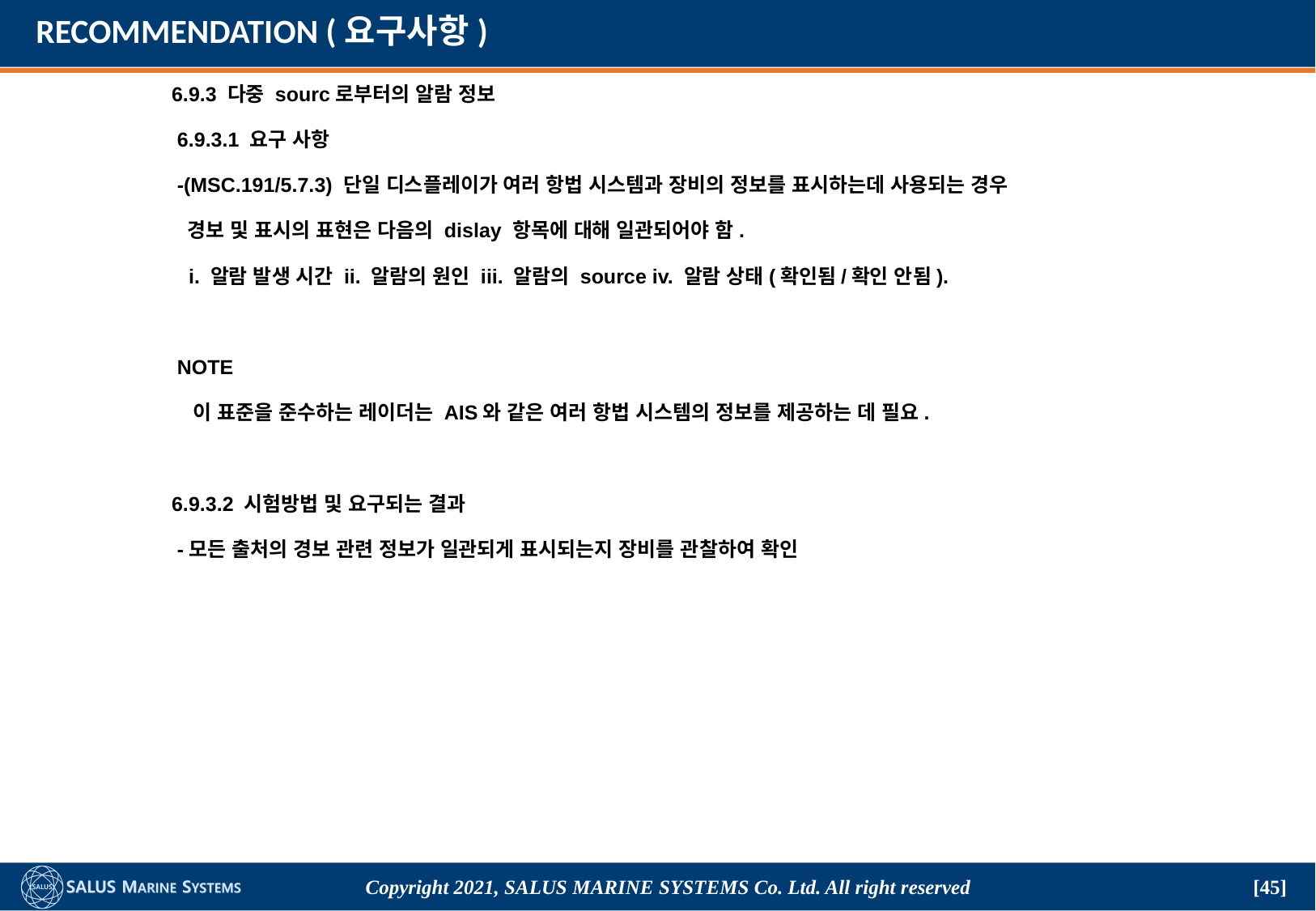

# RECOMMENDATION (요구사항)
	6.9.3 다중 sourc로부터의 알람 정보
	 6.9.3.1 요구 사항
	 -(MSC.191/5.7.3) 단일 디스플레이가 여러 항법 시스템과 장비의 정보를 표시하는데 사용되는 경우
	  경보 및 표시의 표현은 다음의 dislay 항목에 대해 일관되어야 함.
	   i. 알람 발생 시간 ii. 알람의 원인 iii. 알람의 source iv. 알람 상태(확인됨/확인 안됨).

	 NOTE
	   이 표준을 준수하는 레이더는 AIS와 같은 여러 항법 시스템의 정보를 제공하는 데 필요.

	6.9.3.2 시험방법 및 요구되는 결과
	 -모든 출처의 경보 관련 정보가 일관되게 표시되는지 장비를 관찰하여 확인

Copyright 2021, SALUS Marine Systems Co. Ltd. All right reserved
[45]